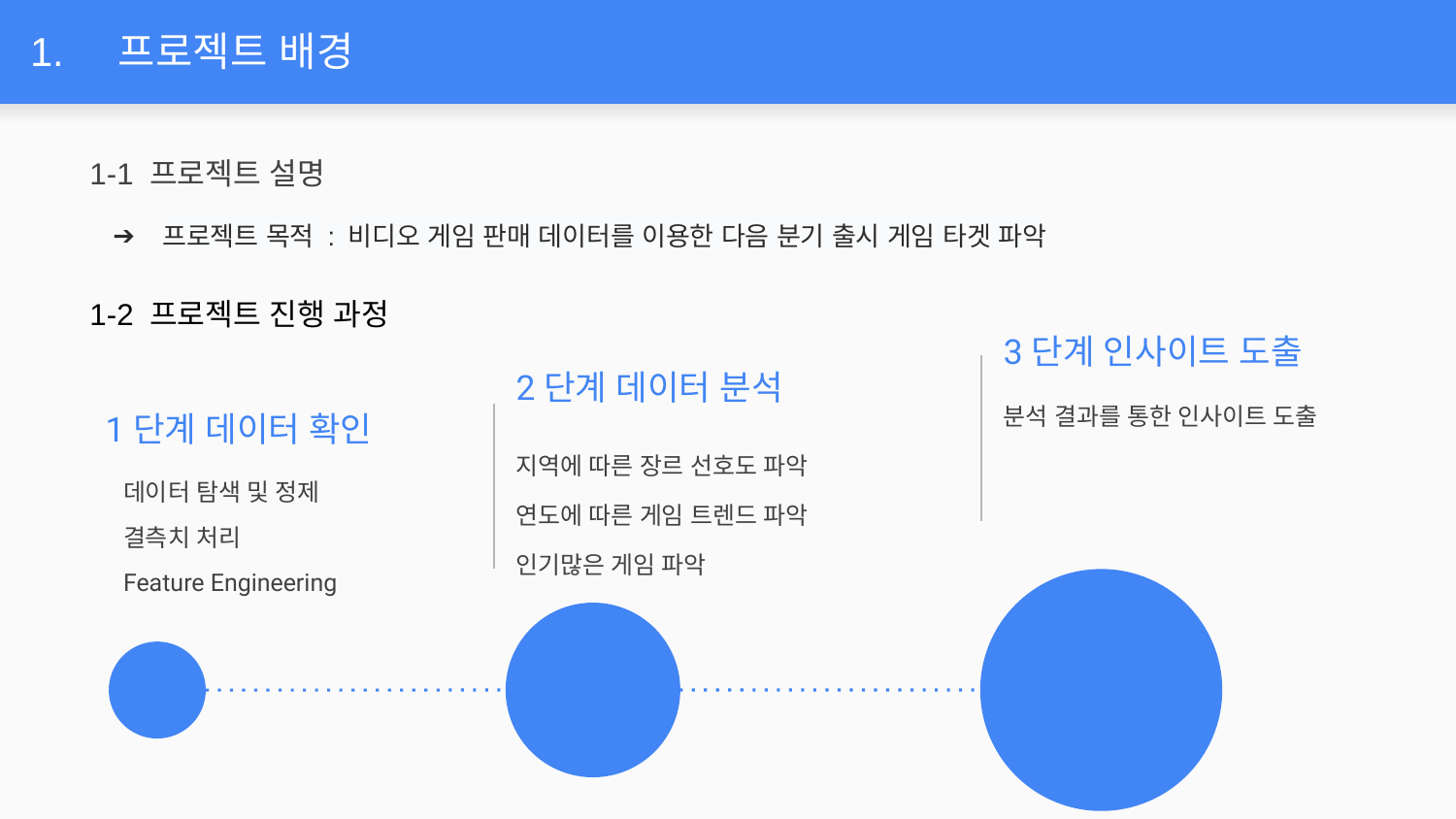

# 1.    프로젝트 배경
1-1 프로젝트 설명
프로젝트 목적 : 비디오 게임 판매 데이터를 이용한 다음 분기 출시 게임 타겟 파악
1-2 프로젝트 진행 과정
3단계 인사이트 도출
2단계 데이터 분석
분석 결과를 통한 인사이트 도출

1단계 데이터 확인
지역에 따른 장르 선호도 파악
연도에 따른 게임 트렌드 파악
인기많은 게임 파악
데이터 탐색 및 정제
결측치 처리
Feature Engineering